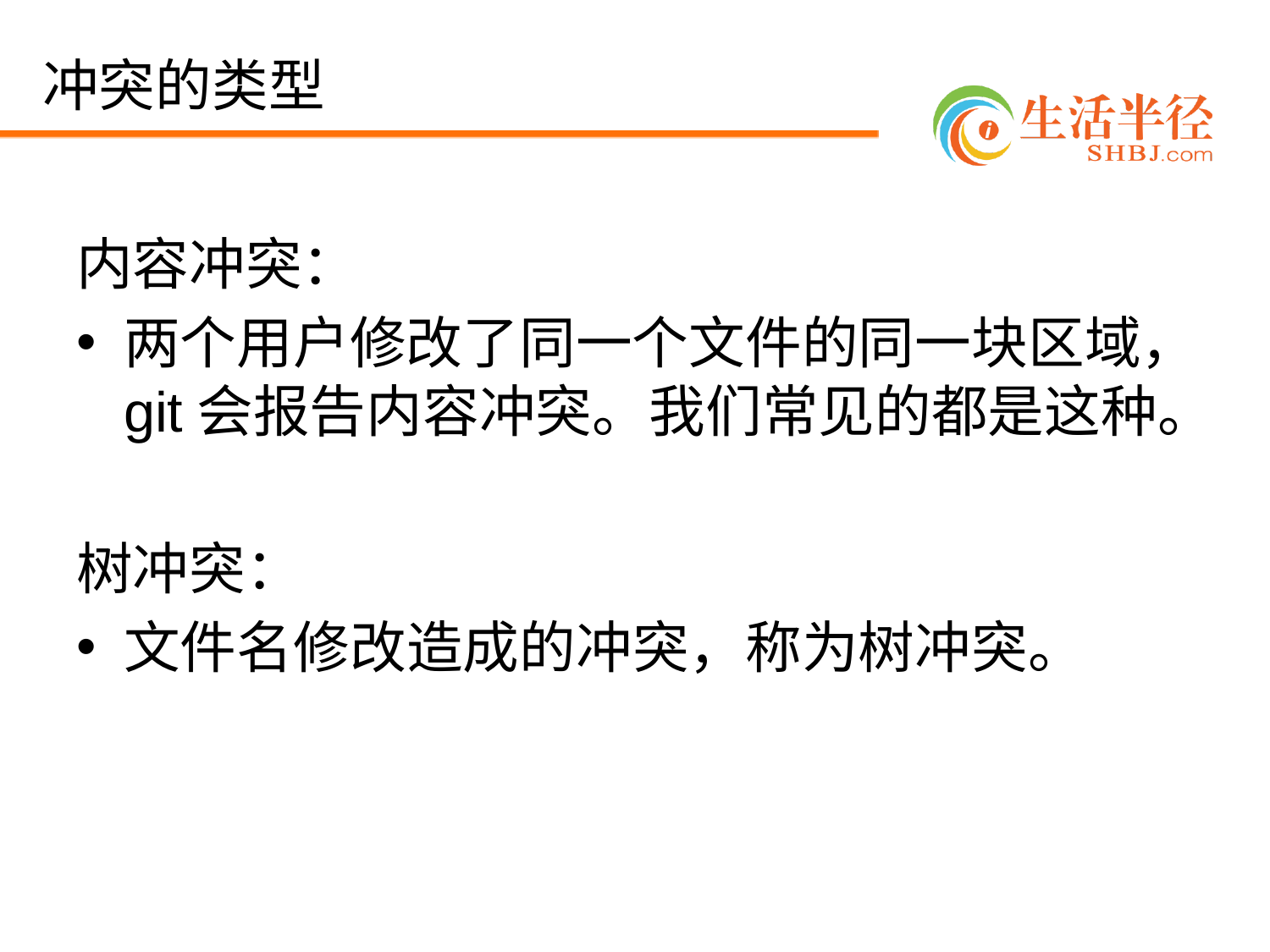

# 冲突的类型
内容冲突：
两个用户修改了同一个文件的同一块区域，git会报告内容冲突。我们常见的都是这种。

树冲突：
文件名修改造成的冲突，称为树冲突。